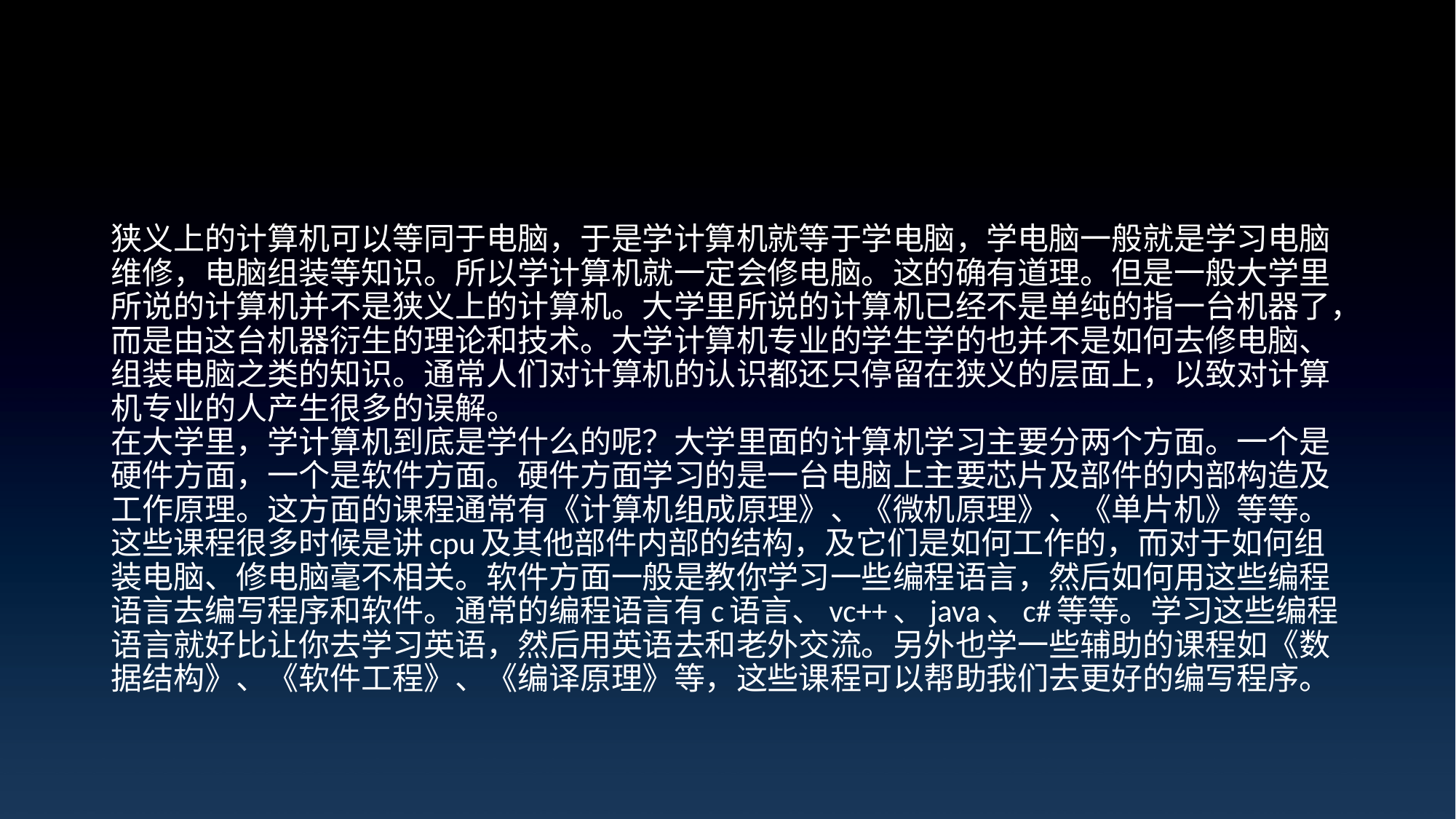

狭义上的计算机可以等同于电脑，于是学计算机就等于学电脑，学电脑一般就是学习电脑维修，电脑组装等知识。所以学计算机就一定会修电脑。这的确有道理。但是一般大学里所说的计算机并不是狭义上的计算机。大学里所说的计算机已经不是单纯的指一台机器了，而是由这台机器衍生的理论和技术。大学计算机专业的学生学的也并不是如何去修电脑、组装电脑之类的知识。通常人们对计算机的认识都还只停留在狭义的层面上，以致对计算机专业的人产生很多的误解。
在大学里，学计算机到底是学什么的呢？大学里面的计算机学习主要分两个方面。一个是硬件方面，一个是软件方面。硬件方面学习的是一台电脑上主要芯片及部件的内部构造及工作原理。这方面的课程通常有《计算机组成原理》、《微机原理》、《单片机》等等。这些课程很多时候是讲cpu及其他部件内部的结构，及它们是如何工作的，而对于如何组装电脑、修电脑毫不相关。软件方面一般是教你学习一些编程语言，然后如何用这些编程语言去编写程序和软件。通常的编程语言有c语言、vc++、java、c#等等。学习这些编程语言就好比让你去学习英语，然后用英语去和老外交流。另外也学一些辅助的课程如《数据结构》、《软件工程》、《编译原理》等，这些课程可以帮助我们去更好的编写程序。